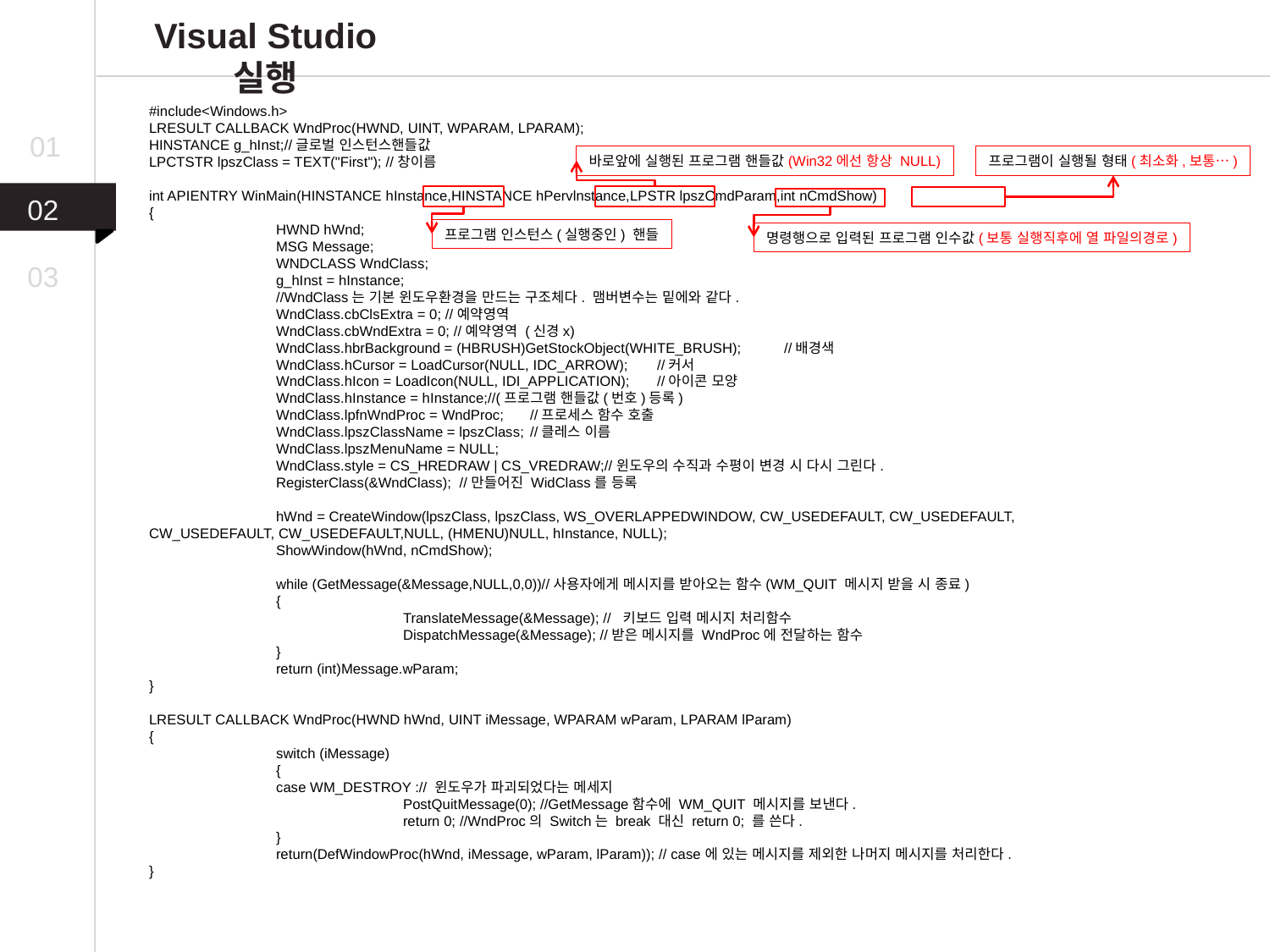

Visual Studio 실행
#include<Windows.h>
LRESULT CALLBACK WndProc(HWND, UINT, WPARAM, LPARAM);
HINSTANCE g_hInst;//글로벌 인스턴스핸들값
LPCTSTR lpszClass = TEXT("First"); //창이름

int APIENTRY WinMain(HINSTANCE hInstance,HINSTANCE hPervlnstance,LPSTR lpszCmdParam,int nCmdShow)
{
	HWND hWnd;
	MSG Message;
	WNDCLASS WndClass;
	g_hInst = hInstance;
	//WndClass는 기본 윈도우환경을 만드는 구조체다. 맴버변수는 밑에와 같다.
	WndClass.cbClsExtra = 0; //예약영역
	WndClass.cbWndExtra = 0; //예약영역 (신경x)
	WndClass.hbrBackground = (HBRUSH)GetStockObject(WHITE_BRUSH);	//배경색
	WndClass.hCursor = LoadCursor(NULL, IDC_ARROW);	//커서
	WndClass.hIcon = LoadIcon(NULL, IDI_APPLICATION);	//아이콘 모양
	WndClass.hInstance = hInstance;//(프로그램 핸들값(번호)등록)
	WndClass.lpfnWndProc = WndProc;	//프로세스 함수 호출
	WndClass.lpszClassName = lpszClass;	//클레스 이름
	WndClass.lpszMenuName = NULL;
	WndClass.style = CS_HREDRAW | CS_VREDRAW;//윈도우의 수직과 수평이 변경 시 다시 그린다.
	RegisterClass(&WndClass);  //만들어진 WidClass를 등록

	hWnd = CreateWindow(lpszClass, lpszClass, WS_OVERLAPPEDWINDOW, CW_USEDEFAULT, CW_USEDEFAULT, CW_USEDEFAULT, CW_USEDEFAULT,NULL, (HMENU)NULL, hInstance, NULL);
	ShowWindow(hWnd, nCmdShow);

	while (GetMessage(&Message,NULL,0,0))//사용자에게 메시지를 받아오는 함수(WM_QUIT 메시지 받을 시 종료)
	{
		TranslateMessage(&Message); //  키보드 입력 메시지 처리함수
		DispatchMessage(&Message); //받은 메시지를 WndProc에 전달하는 함수
	}
	return (int)Message.wParam;
}

LRESULT CALLBACK WndProc(HWND hWnd, UINT iMessage, WPARAM wParam, LPARAM lParam)
{
	switch (iMessage)
	{
	case WM_DESTROY :// 윈도우가 파괴되었다는 메세지
		PostQuitMessage(0); //GetMessage함수에 WM_QUIT 메시지를 보낸다.
		return 0; //WndProc의 Switch는 break 대신 return 0; 를 쓴다.
	}
	return(DefWindowProc(hWnd, iMessage, wParam, lParam)); // case에 있는 메시지를 제외한 나머지 메시지를 처리한다.
}
01
바로앞에 실행된 프로그램 핸들값(Win32에선 항상 NULL)
프로그램이 실행될 형태(최소화,보통…)

02

프로그램 인스턴스(실행중인) 핸들
명령행으로 입력된 프로그램 인수값(보통 실행직후에 열 파일의경로)

03